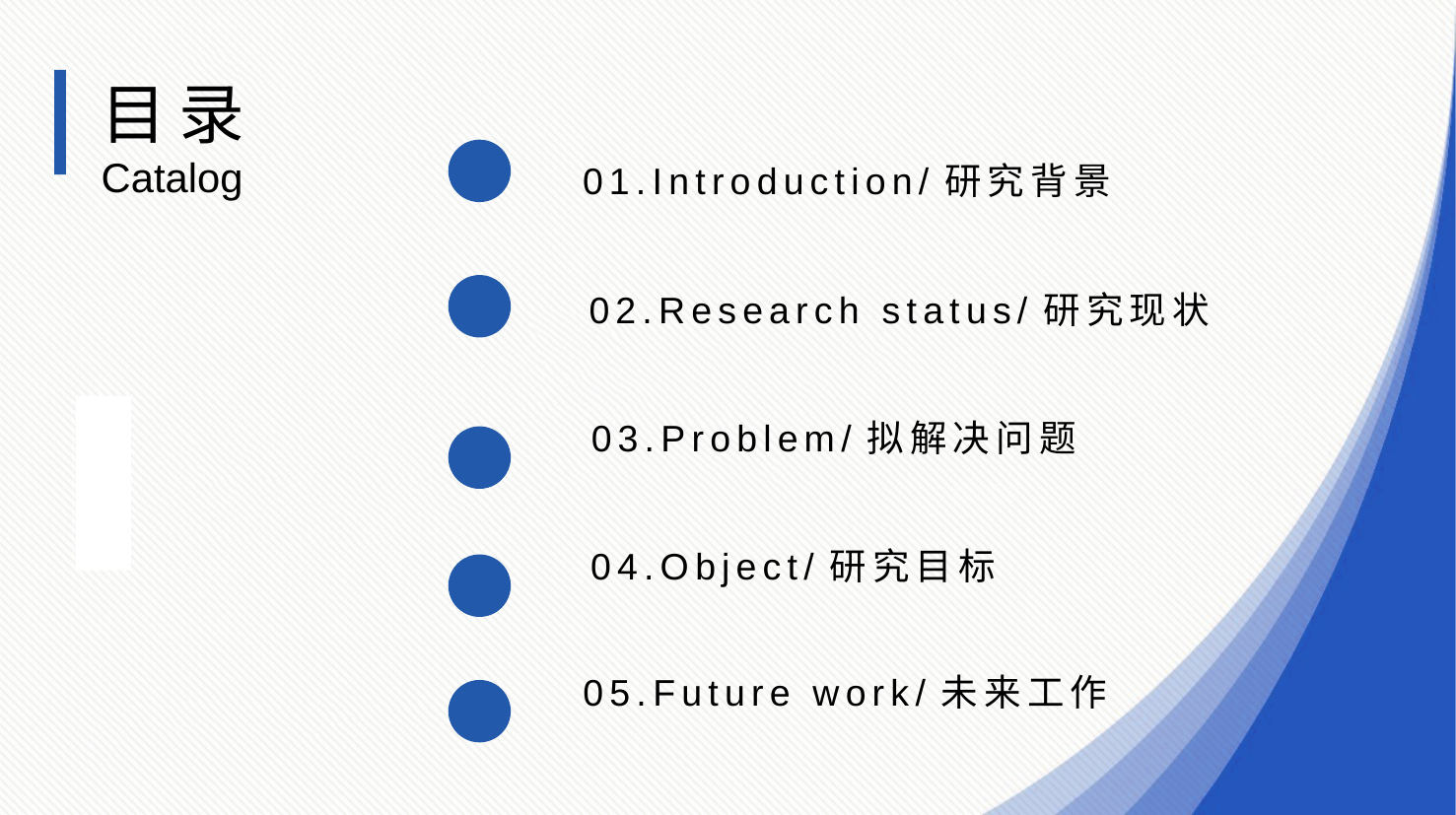

目录
Catalog

01.Introduction/研究背景

02.Research status/研究现状

03.Problem/拟解决问题

04.Object/研究目标

05.Future work/未来工作